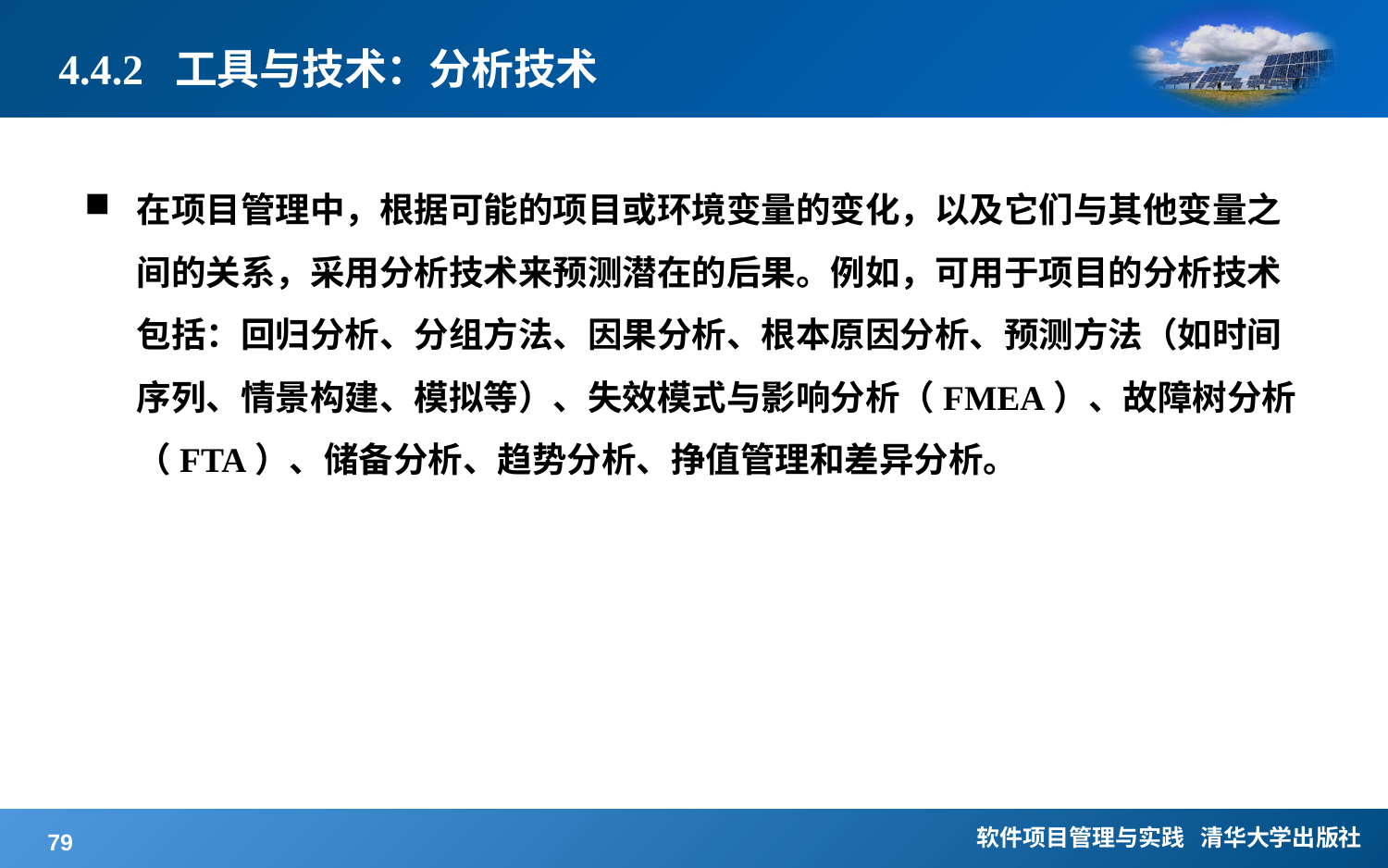

# 4.4.2  工具与技术：分析技术
在项目管理中，根据可能的项目或环境变量的变化，以及它们与其他变量之间的关系，采用分析技术来预测潜在的后果。例如，可用于项目的分析技术包括：回归分析、分组方法、因果分析、根本原因分析、预测方法（如时间序列、情景构建、模拟等）、失效模式与影响分析（FMEA）、故障树分析（FTA）、储备分析、趋势分析、挣值管理和差异分析。